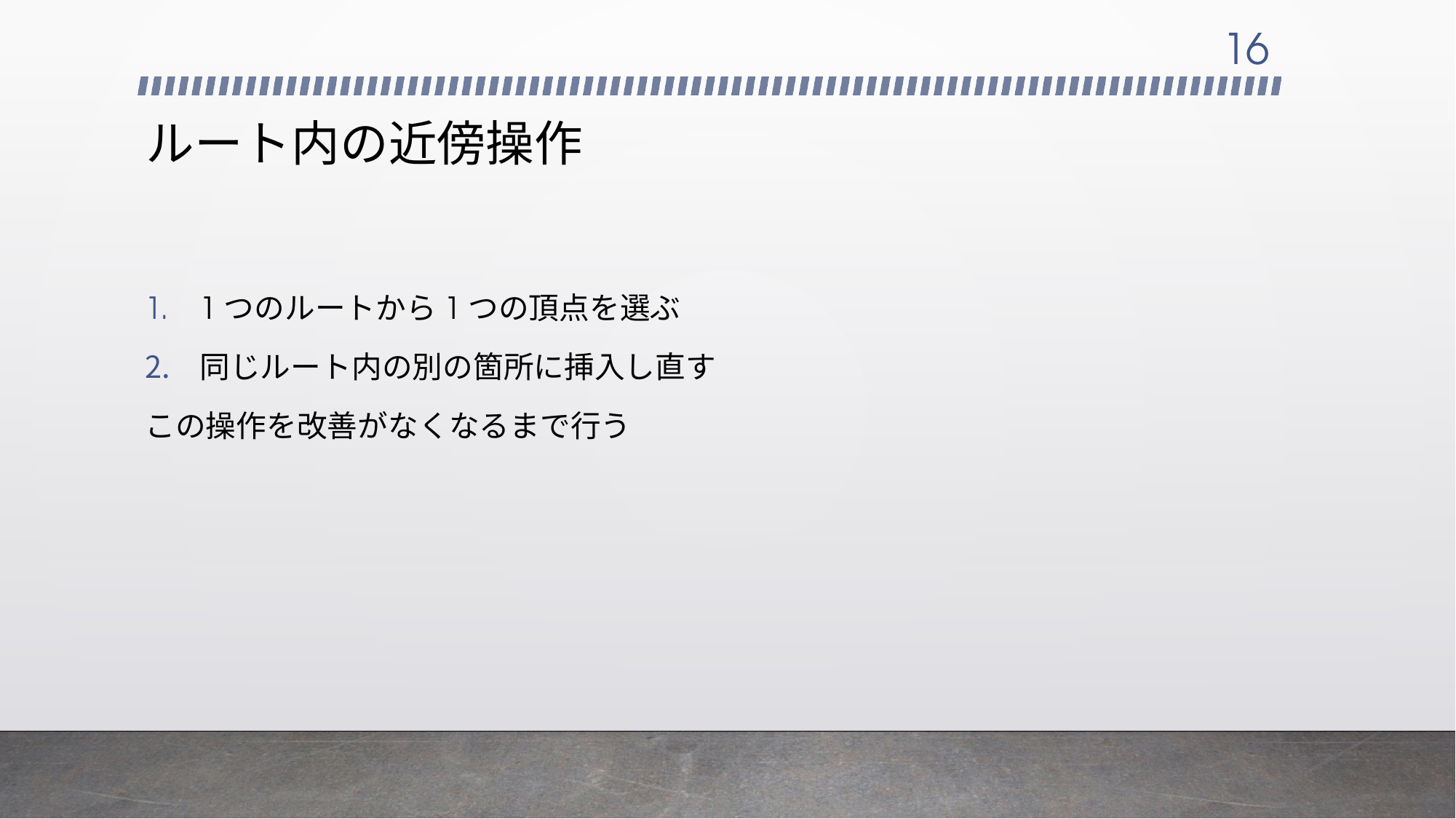

16
# ルート内の近傍操作
1つのルートから1つの頂点を選ぶ
同じルート内の別の箇所に挿入し直す
この操作を改善がなくなるまで行う